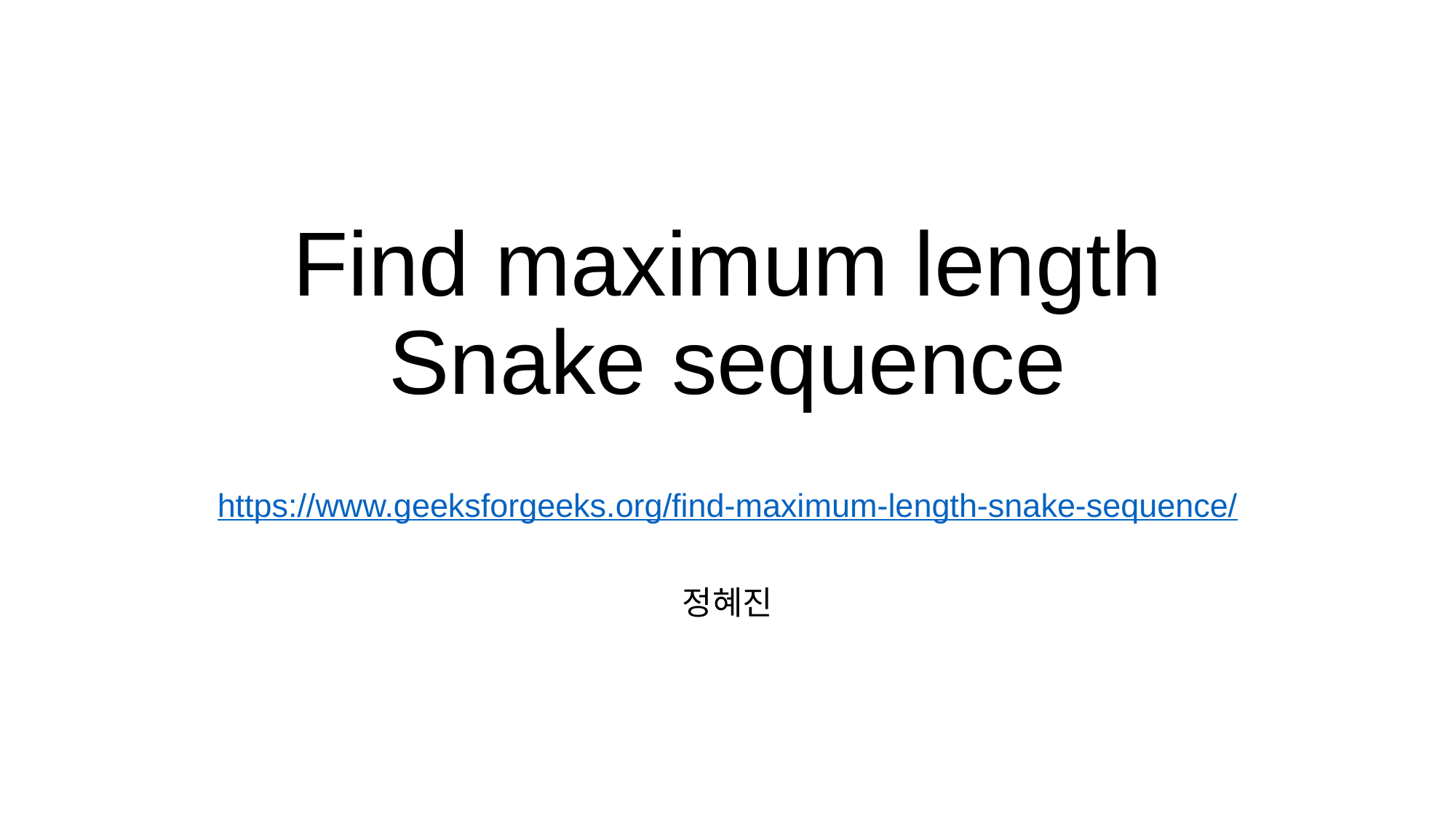

# Find maximum length Snake sequence

https://www.geeksforgeeks.org/find-maximum-length-snake-sequence/

정혜진